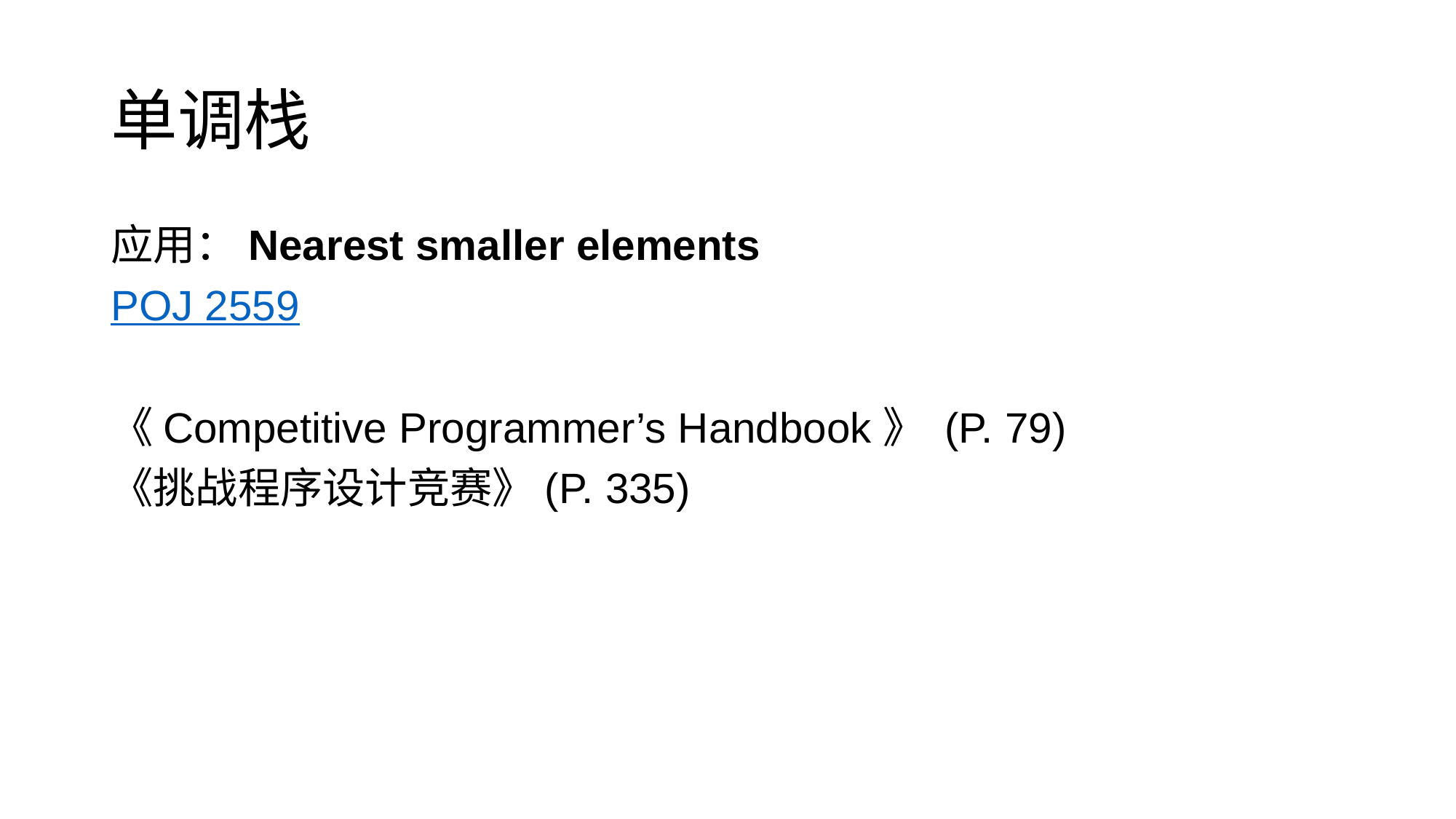

# 单调栈
应用：Nearest smaller elements
POJ 2559

《Competitive Programmer’s Handbook》 (P. 79)
《挑战程序设计竞赛》(P. 335)